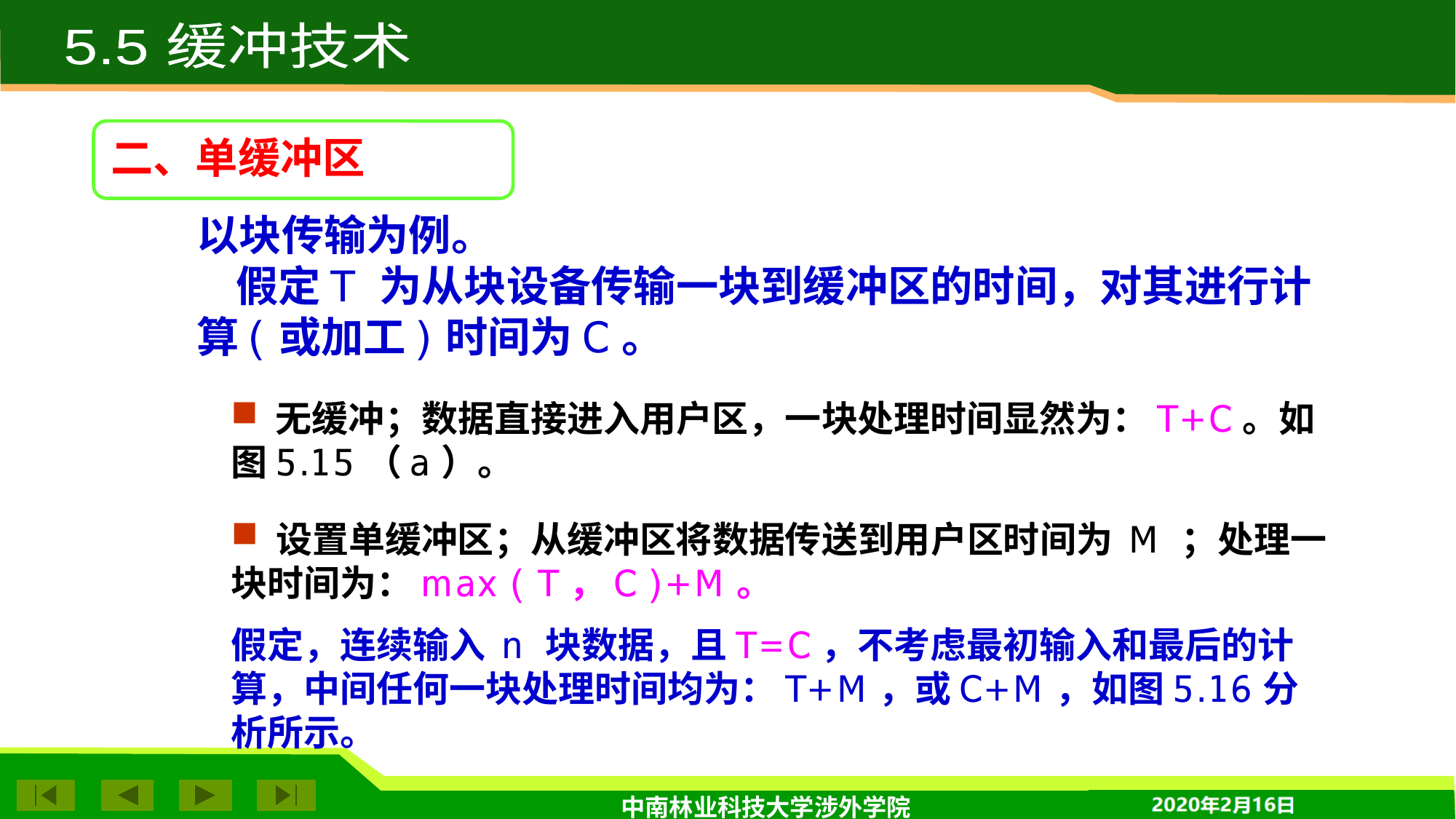

5.5 缓冲技术

二、单缓冲区
以块传输为例。
   假定T 为从块设备传输一块到缓冲区的时间，对其进行计算(或加工)时间为C。
 无缓冲；数据直接进入用户区，一块处理时间显然为：T+C。如图5.15（a）。
 设置单缓冲区；从缓冲区将数据传送到用户区时间为 M ；处理一块时间为：max ( T，C )+M。
假定，连续输入 n 块数据，且T=C，不考虑最初输入和最后的计算，中间任何一块处理时间均为：T+M，或C+M，如图5.16分析所示。